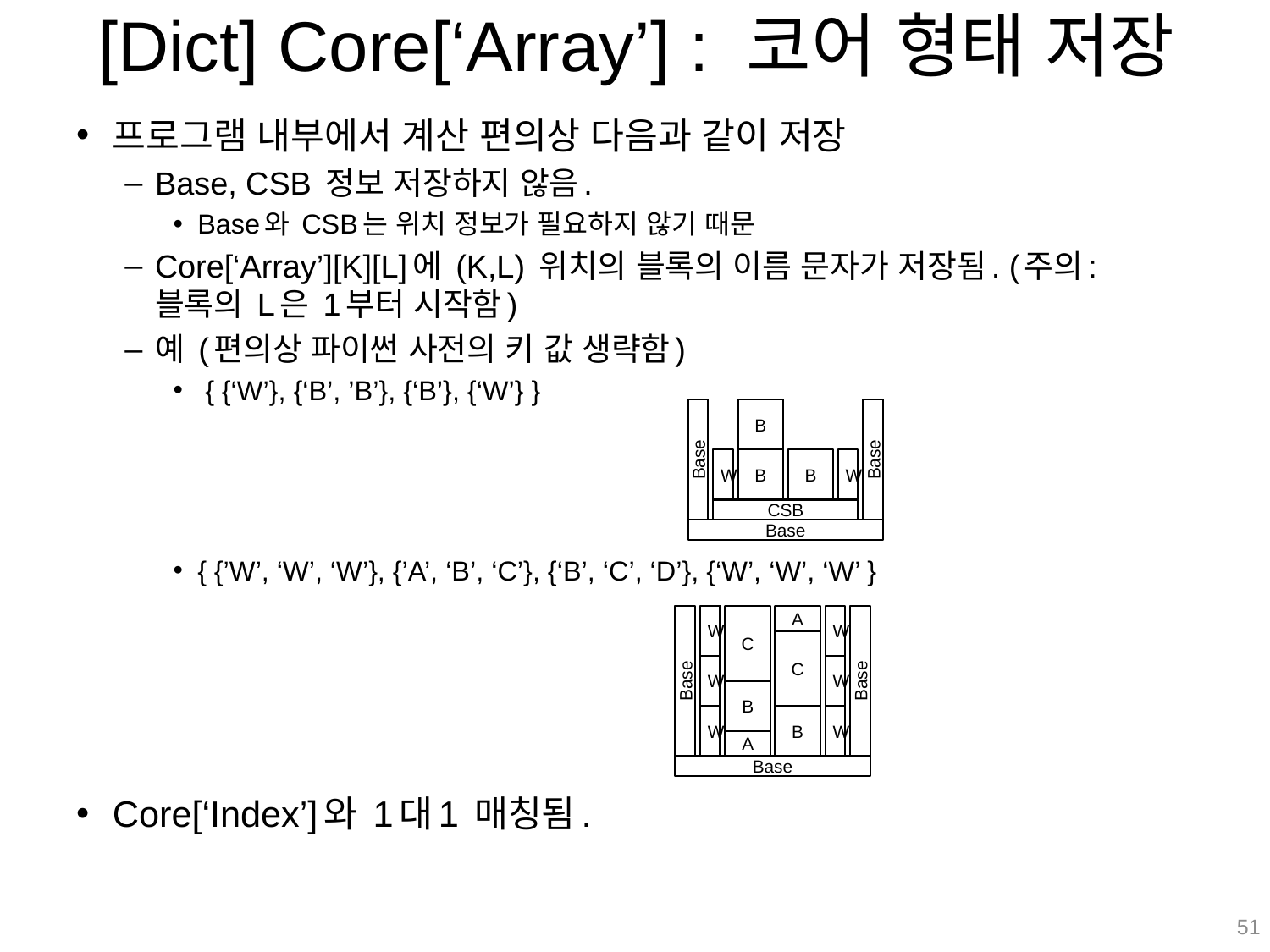

# [Dict] Core[‘Array’] : 코어 형태 저장
프로그램 내부에서 계산 편의상 다음과 같이 저장
Base, CSB 정보 저장하지 않음.
Base와 CSB는 위치 정보가 필요하지 않기 때문
Core[‘Array’][K][L]에 (K,L) 위치의 블록의 이름 문자가 저장됨. (주의: 블록의 L은 1부터 시작함)
예 (편의상 파이썬 사전의 키 값 생략함)
 { {‘W’}, {‘B’, ’B’}, {‘B’}, {‘W’} }

{ {’W’, ‘W’, ‘W’}, {’A’, ‘B’, ‘C’}, {‘B’, ‘C’, ‘D’}, {‘W’, ‘W’, ‘W’ }

Core[‘Index’]와 1대1 매칭됨.

Base
B
Base
W
B
B
W
CSB
Base
Base
W
C
A
W
Base
C
W
W
B
W
B
W
A
Base
51